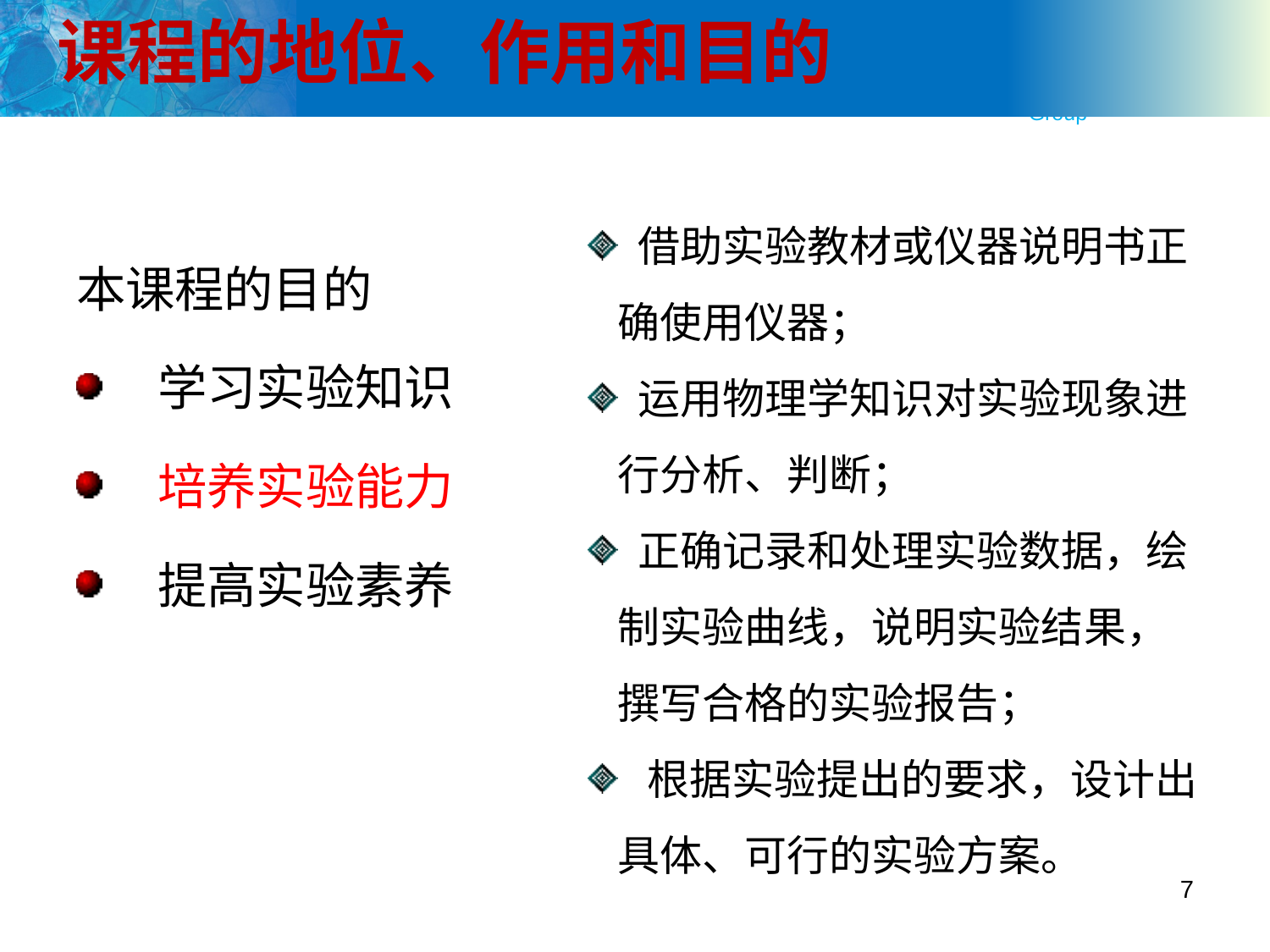

# 课程的地位、作用和目的
 借助实验教材或仪器说明书正确使用仪器；
 运用物理学知识对实验现象进行分析、判断；
 正确记录和处理实验数据，绘制实验曲线，说明实验结果，撰写合格的实验报告；
  根据实验提出的要求，设计出具体、可行的实验方案。
本课程的目的
  学习实验知识
  培养实验能力
  提高实验素养

7